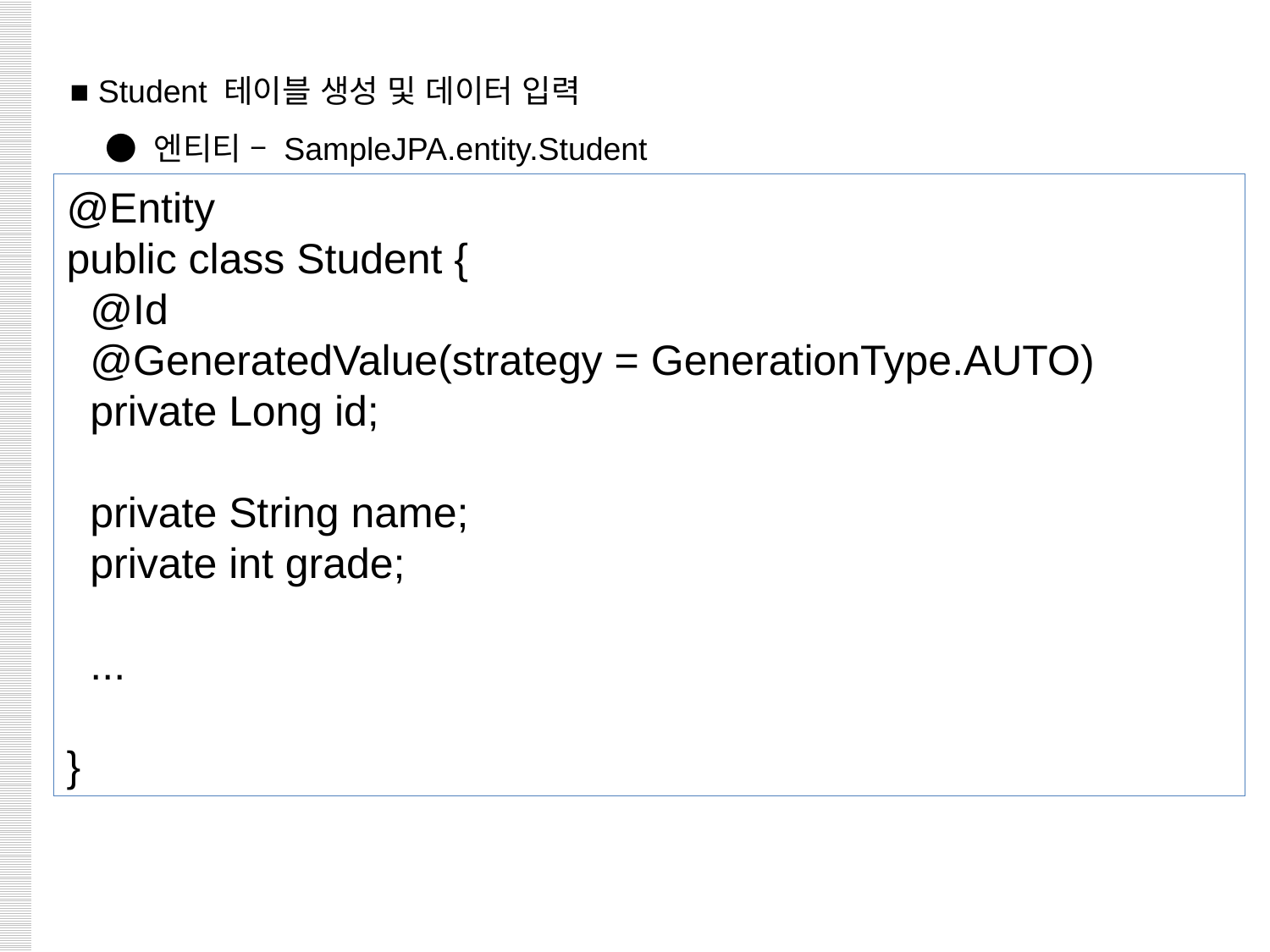

■ Student 테이블 생성 및 데이터 입력
    ● 엔티티 – SampleJPA.entity.Student
@Entity
public class Student {
  @Id
  @GeneratedValue(strategy = GenerationType.AUTO)
  private Long id;

  private String name;
  private int grade;

  ...

}